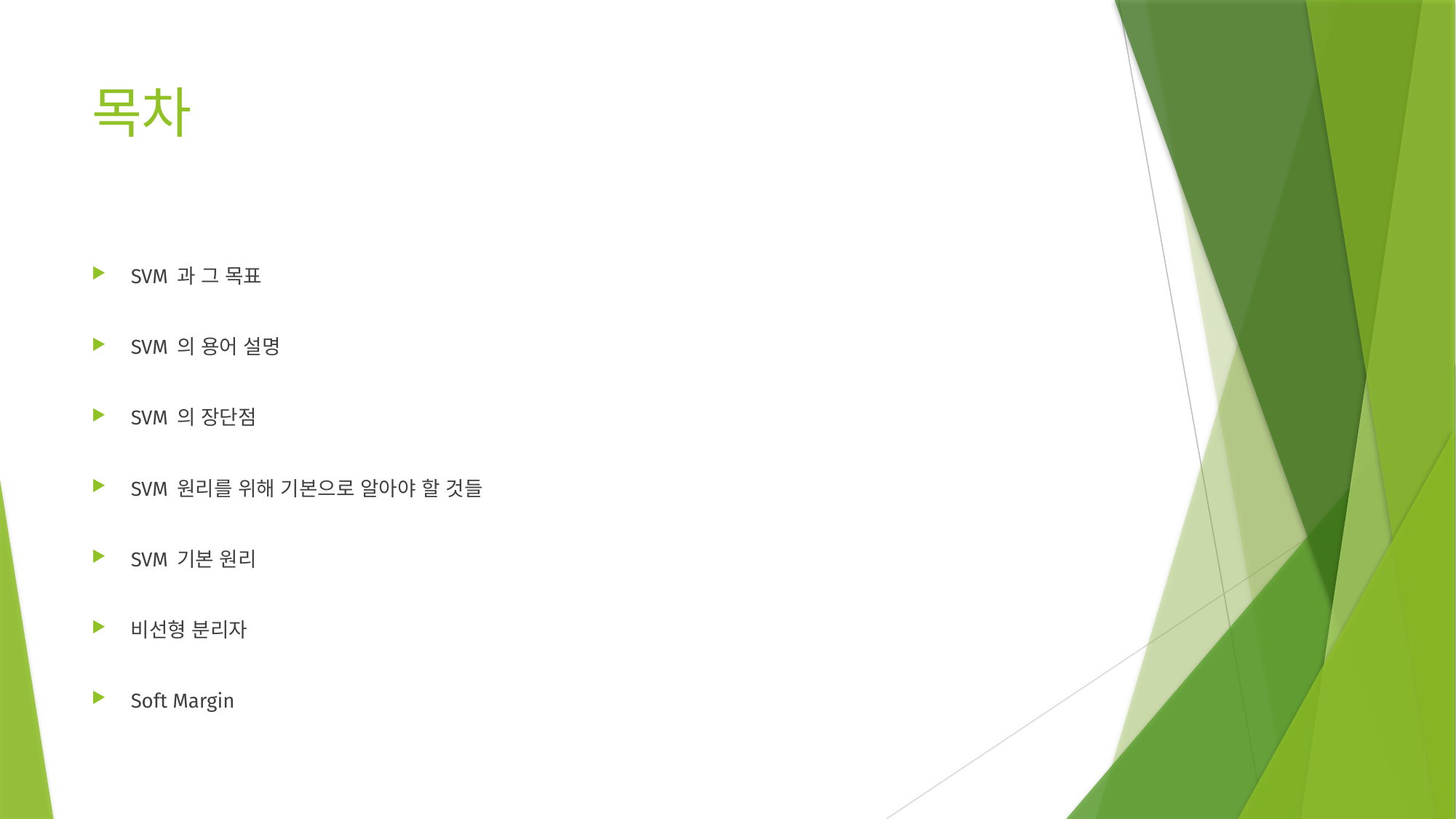

# 목차
SVM 과 그 목표

SVM 의 용어 설명

SVM 의 장단점

SVM 원리를 위해 기본으로 알아야 할 것들

SVM 기본 원리

비선형 분리자

Soft Margin